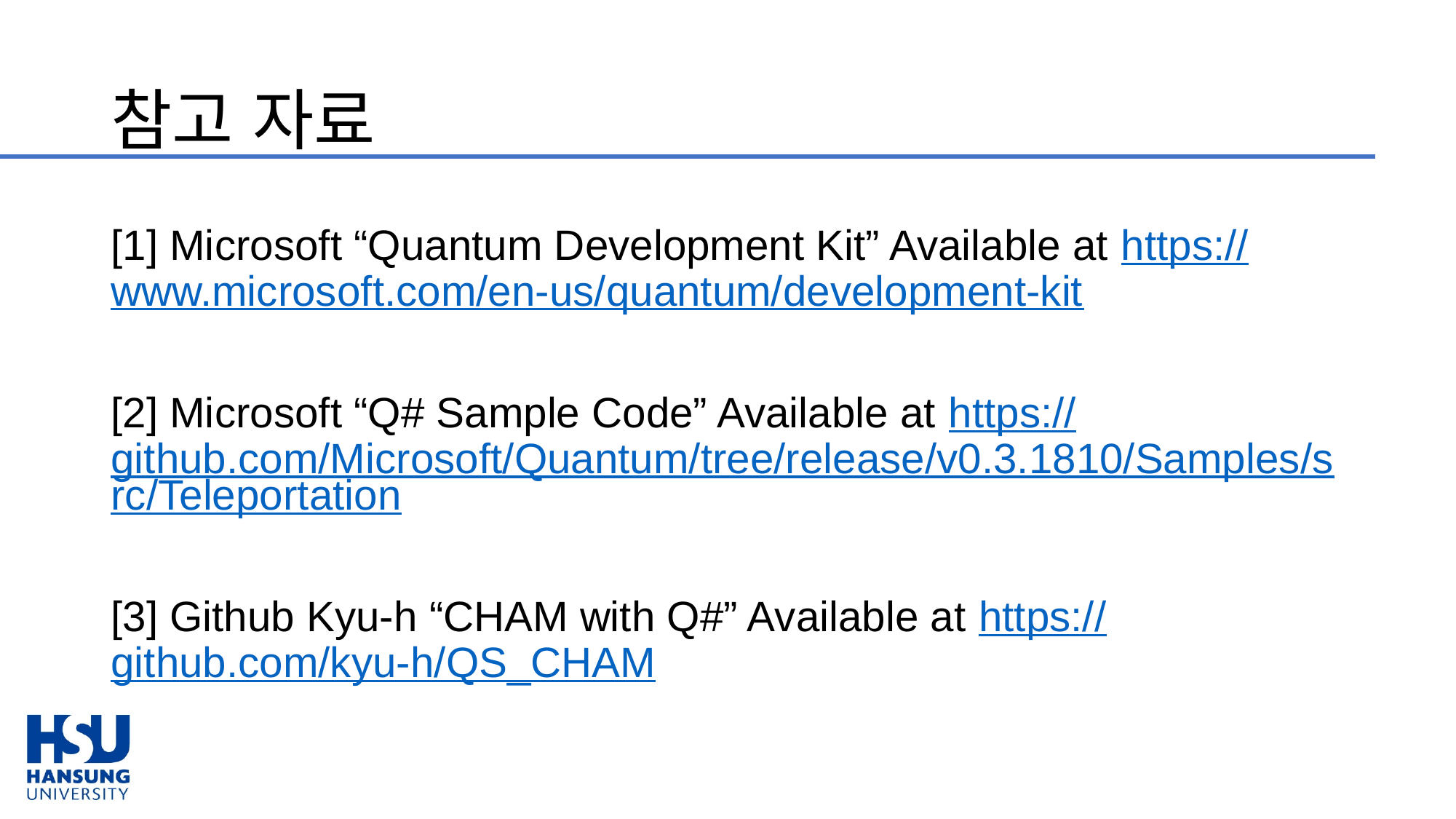

# 참고 자료
[1] Microsoft “Quantum Development Kit” Available at https://www.microsoft.com/en-us/quantum/development-kit

[2] Microsoft “Q# Sample Code” Available at https://github.com/Microsoft/Quantum/tree/release/v0.3.1810/Samples/src/Teleportation

[3] Github Kyu-h “CHAM with Q#” Available at https://github.com/kyu-h/QS_CHAM